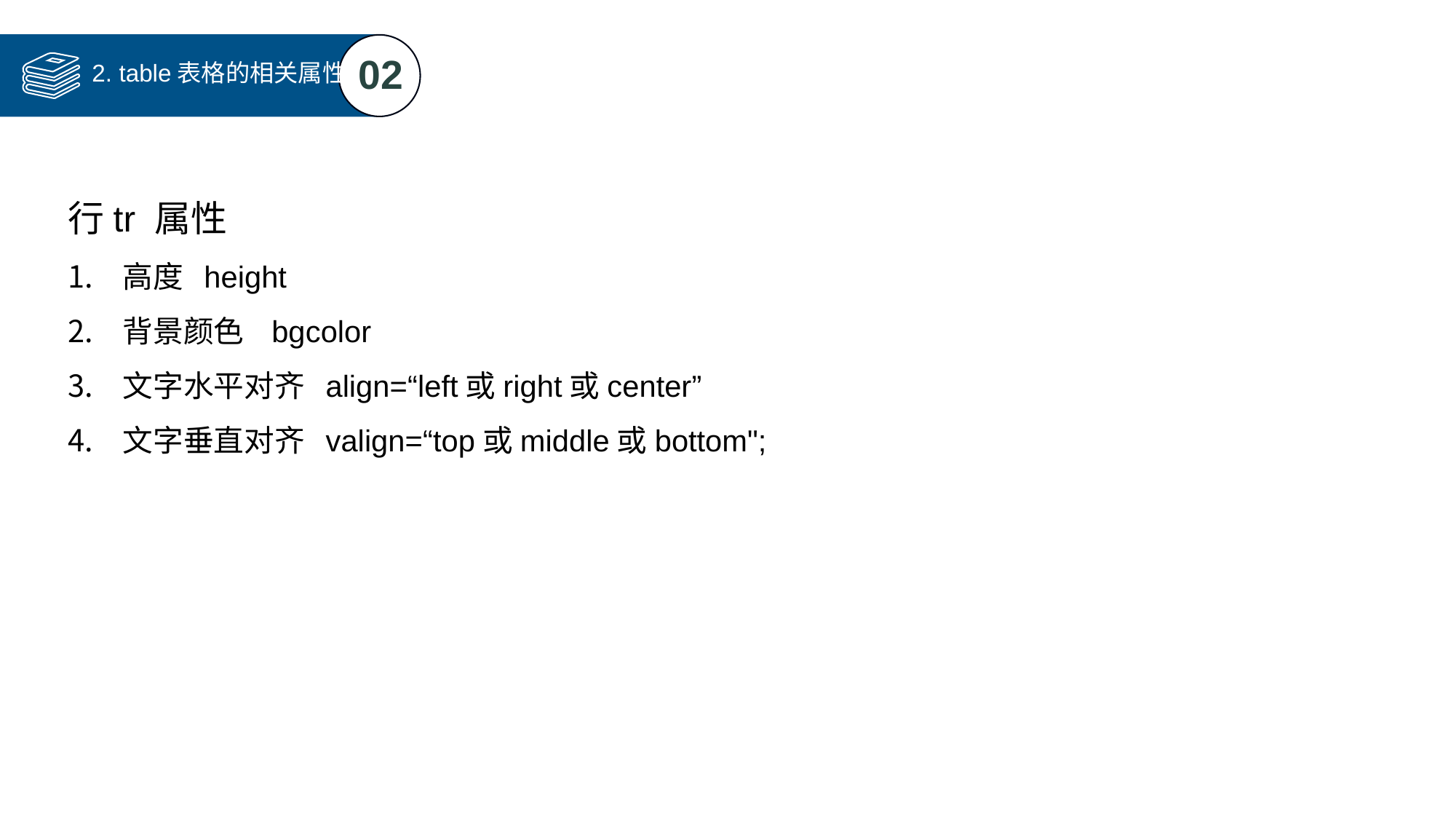

02
2. table表格的相关属性

行tr 属性
高度  height
背景颜色   bgcolor
文字水平对齐  align=“left或right或center”
文字垂直对齐  valign=“top或middle或bottom";